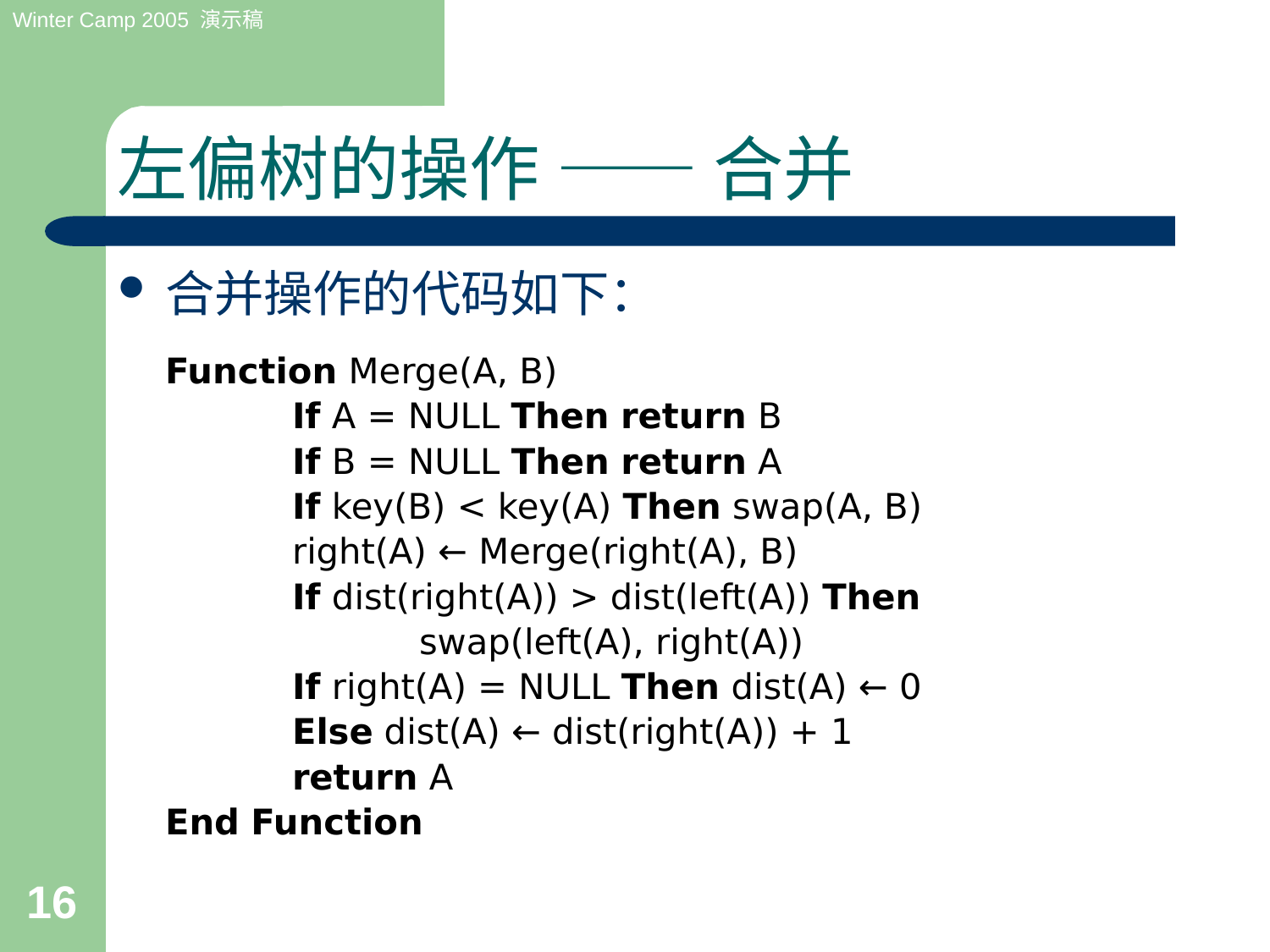

# 左偏树的操作 —— 合并
合并操作的代码如下：

	Function Merge(A, B)
		If A = NULL Then return B
		If B = NULL Then return A
		If key(B) < key(A) Then swap(A, B)
		right(A) ← Merge(right(A), B)
		If dist(right(A)) > dist(left(A)) Then
			swap(left(A), right(A))
		If right(A) = NULL Then dist(A) ← 0
		Else dist(A) ← dist(right(A)) + 1
		return A
	End Function
16